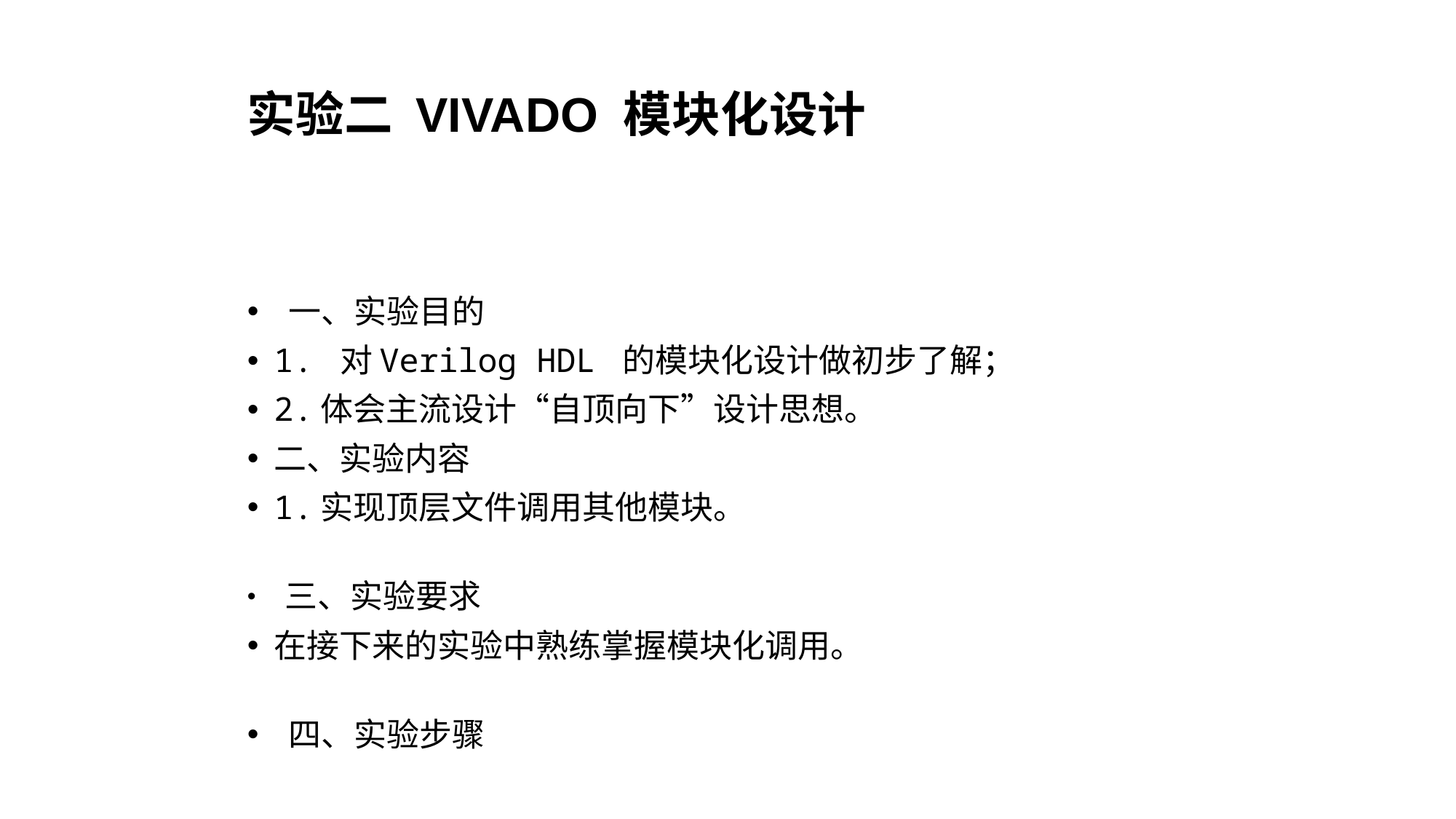

# 实验二 VIVADO 模块化设计

 一、实验目的
1. 对Verilog HDL 的模块化设计做初步了解；
2.体会主流设计“自顶向下”设计思想。
二、实验内容
1.实现顶层文件调用其他模块。

 三、实验要求
在接下来的实验中熟练掌握模块化调用。

 四、实验步骤